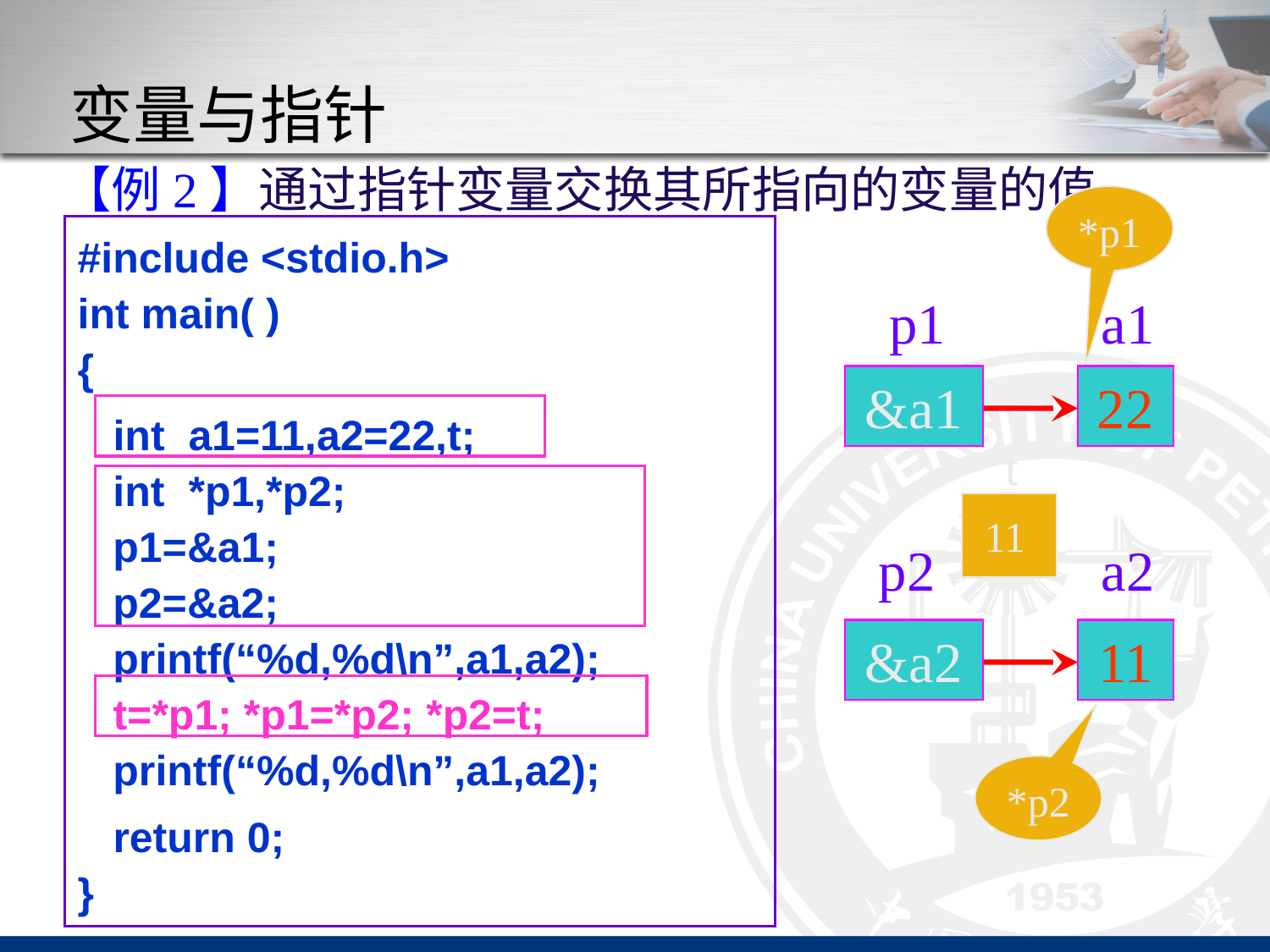

# 变量与指针
【例2】通过指针变量交换其所指向的变量的值
*p1
#include <stdio.h>
int main( )
{
   int  a1=11,a2=22,t;
   int  *p1,*p2;
   p1=&a1;
   p2=&a2;
   printf(“%d,%d\n”,a1,a2);
   t=*p1; *p1=*p2; *p2=t;
   printf(“%d,%d\n”,a1,a2);
   return 0;
}
p1
a1
&a1
11
22

t

 11
p2
a2
&a2
22
11

*p2